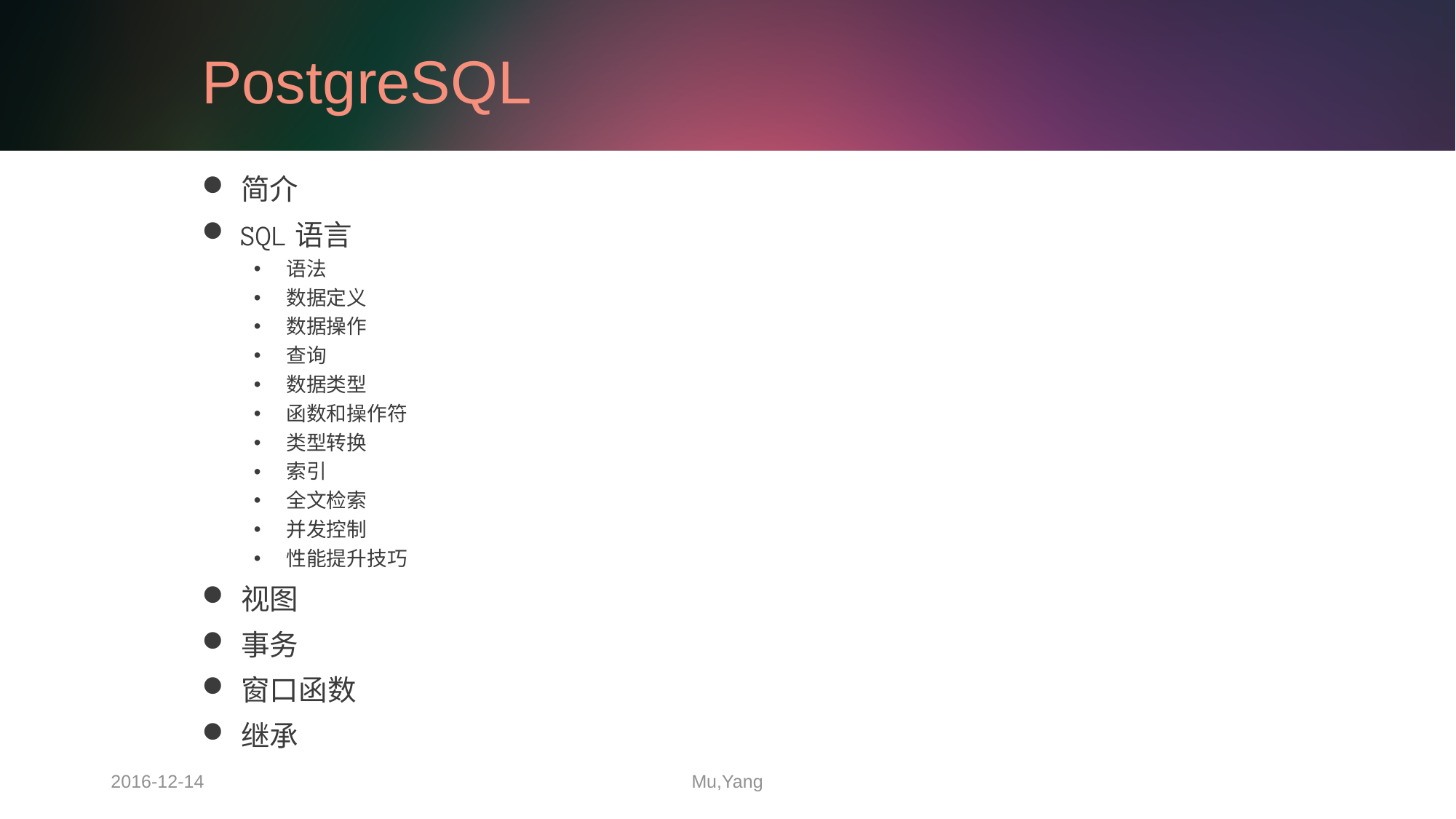

# PostgreSQL
简介
SQL语言
语法
数据定义
数据操作
查询
数据类型
函数和操作符
类型转换
索引
全文检索
并发控制
性能提升技巧
视图
事务
窗口函数
继承
2016-12-14
Mu,Yang
44